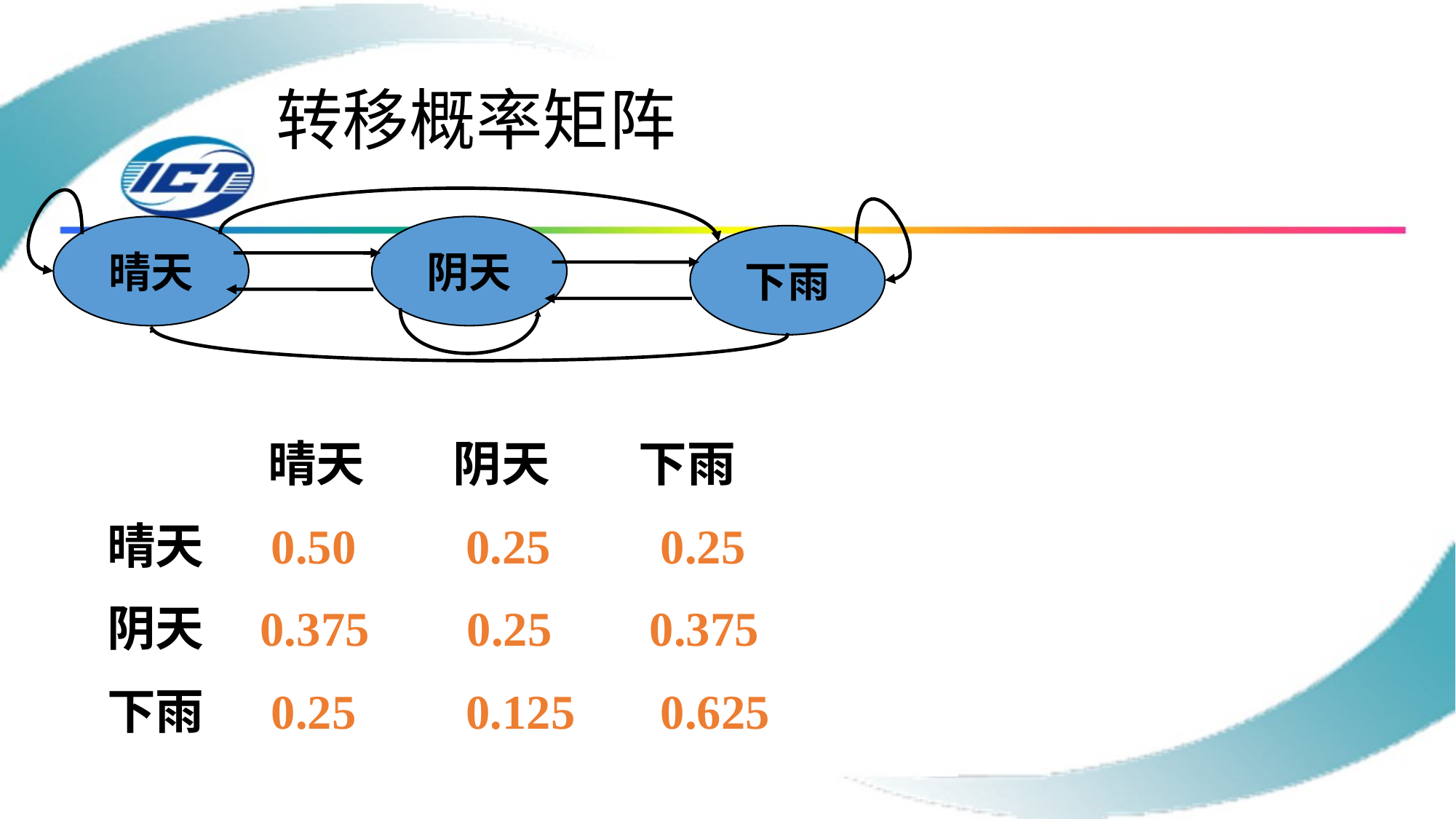

# 转移概率矩阵

晴天
阴天
下雨

          晴天        阴天        下雨
晴天     0.50         0.25         0.25
阴天    0.375        0.25        0.375
下雨     0.25         0.125       0.625